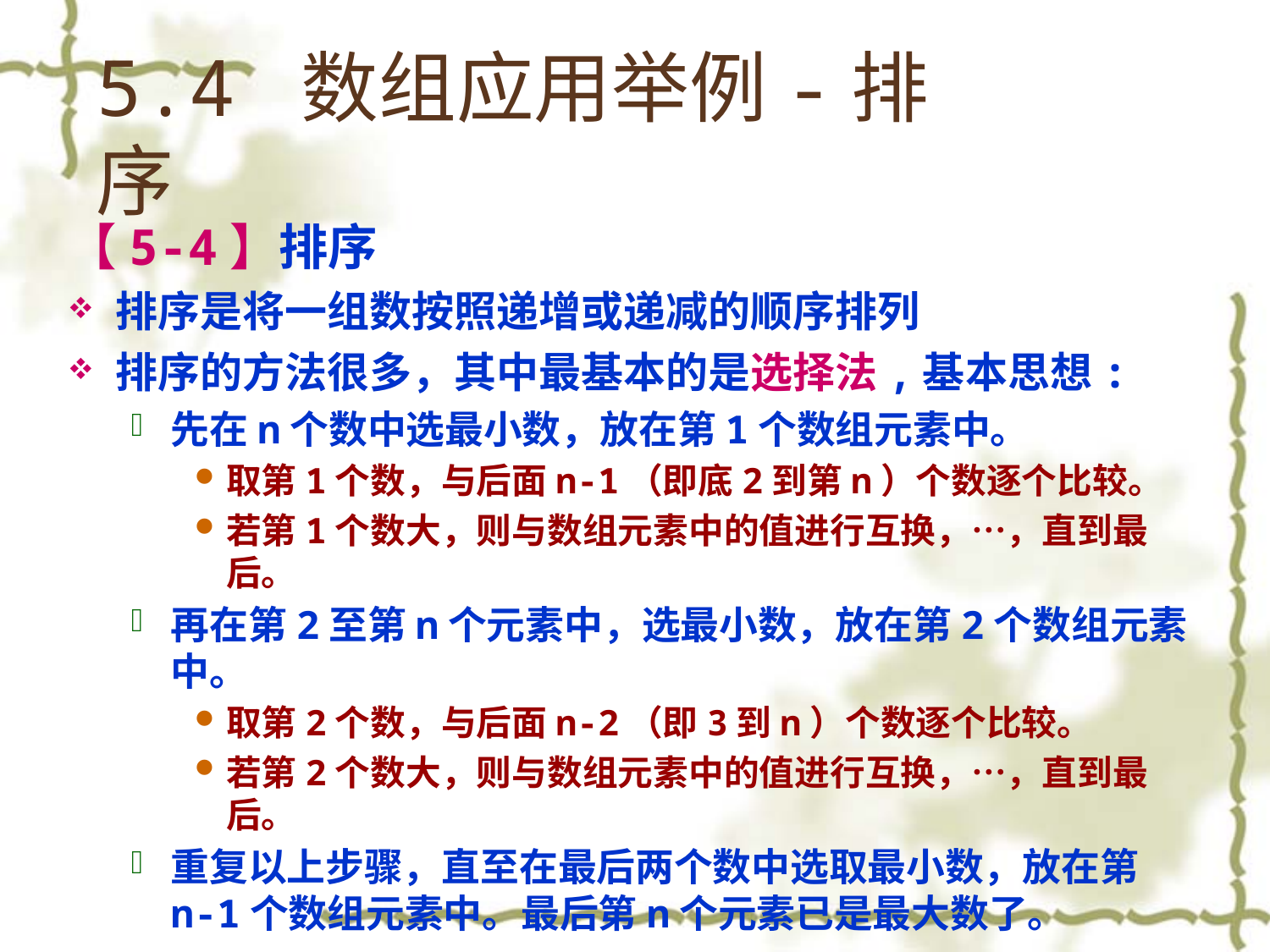

# 5.4 数组应用举例-排序
【5-4】排序
排序是将一组数按照递增或递减的顺序排列
排序的方法很多，其中最基本的是选择法,基本思想:
先在n个数中选最小数，放在第1个数组元素中。
取第1个数，与后面n-1（即底2到第n）个数逐个比较。
若第1个数大，则与数组元素中的值进行互换，…，直到最后。
再在第2至第n个元素中，选最小数，放在第2个数组元素中。
取第2个数，与后面n-2（即3到n）个数逐个比较。
若第2个数大，则与数组元素中的值进行互换，…，直到最后。
重复以上步骤，直至在最后两个数中选取最小数，放在第n-1个数组元素中。最后第n个元素已是最大数了。